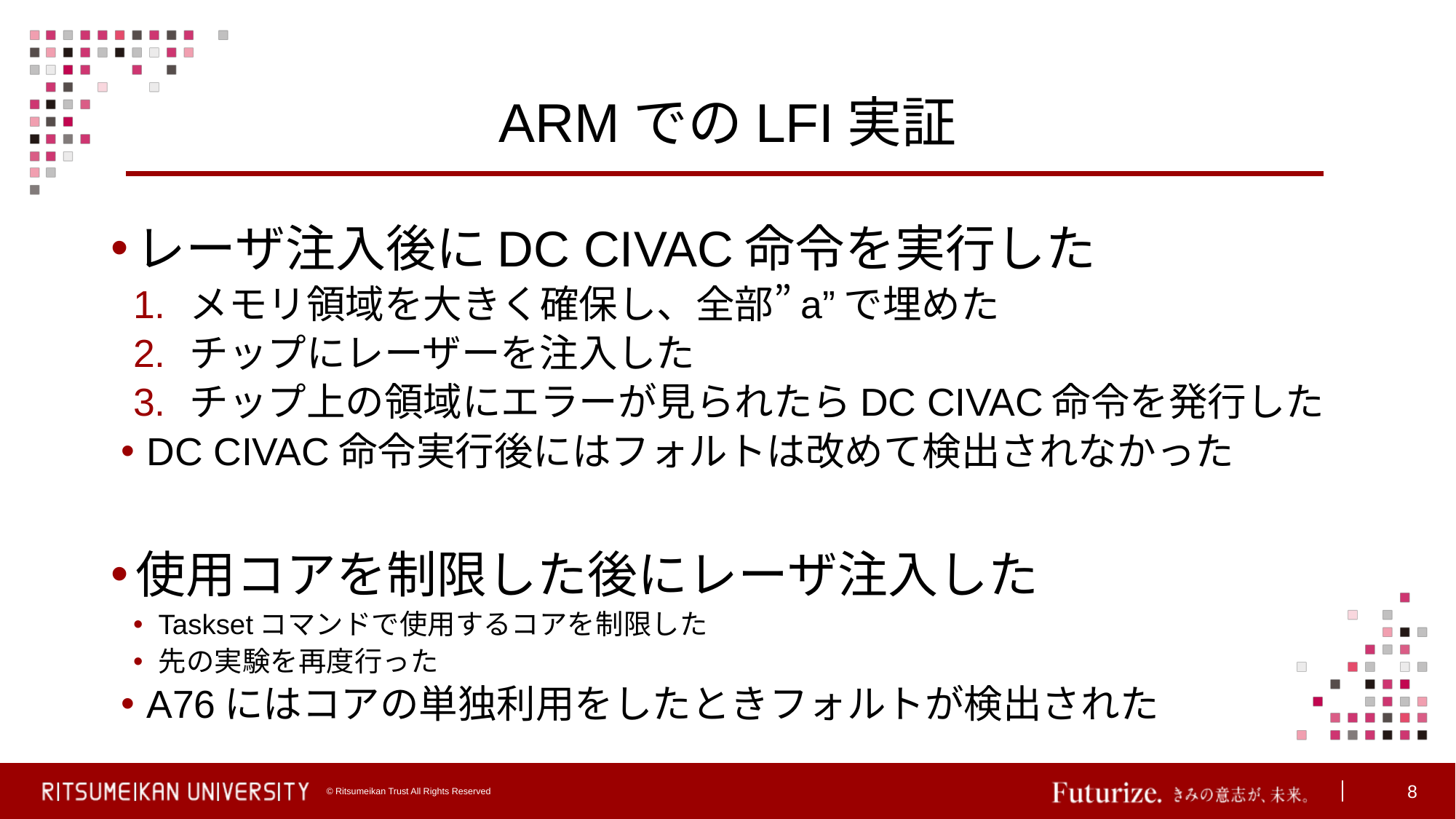

# ARMでのLFI実証
レーザ注入後にDC CIVAC命令を実行した
メモリ領域を大きく確保し、全部”a”で埋めた
チップにレーザーを注入した
チップ上の領域にエラーが見られたらDC CIVAC命令を発行した
DC CIVAC命令実行後にはフォルトは改めて検出されなかった

使用コアを制限した後にレーザ注入した
Tasksetコマンドで使用するコアを制限した
先の実験を再度行った
A76にはコアの単独利用をしたときフォルトが検出された